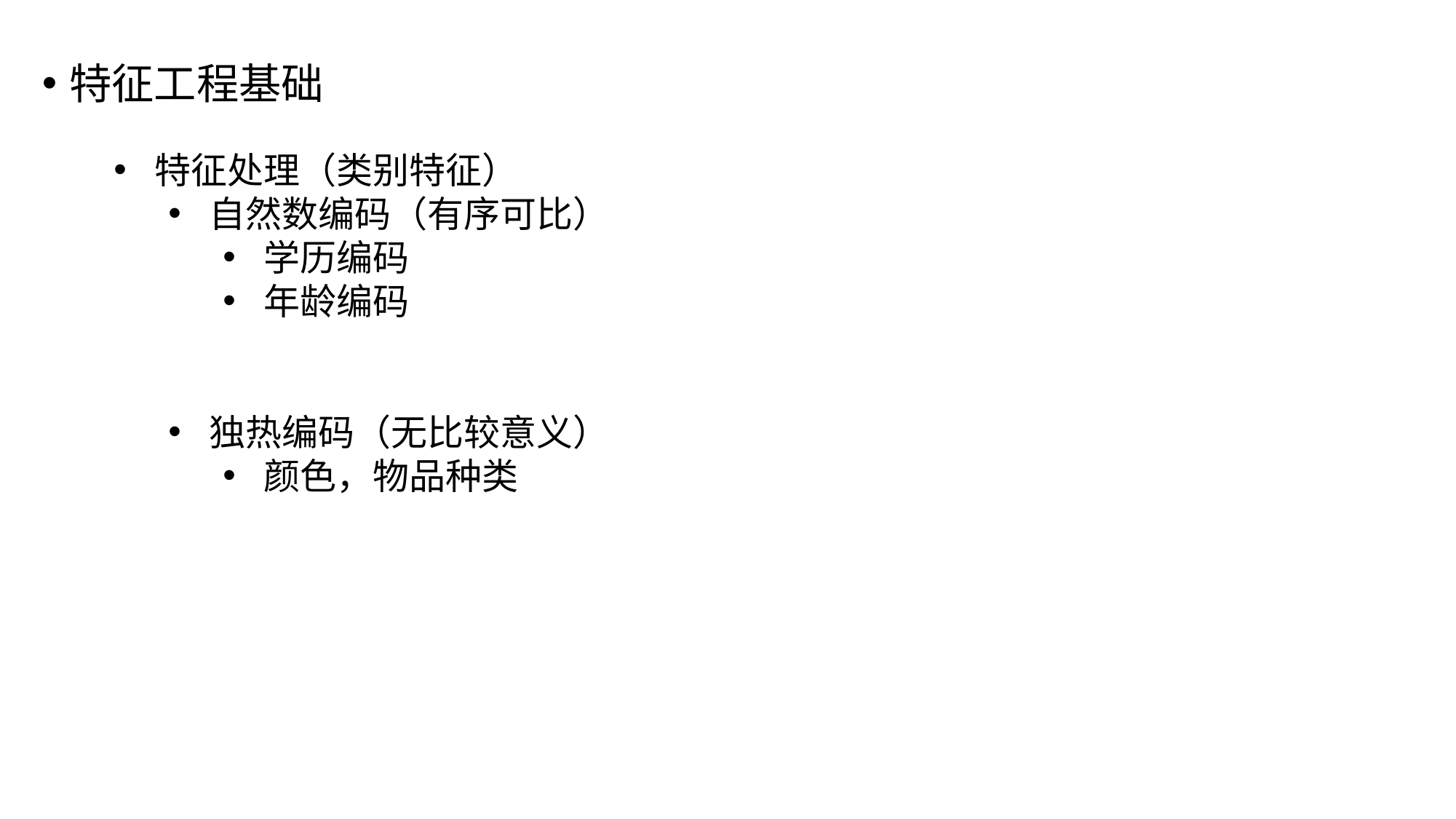

特征工程基础
特征处理（类别特征）
自然数编码（有序可比）
学历编码
年龄编码

独热编码（无比较意义）
颜色，物品种类